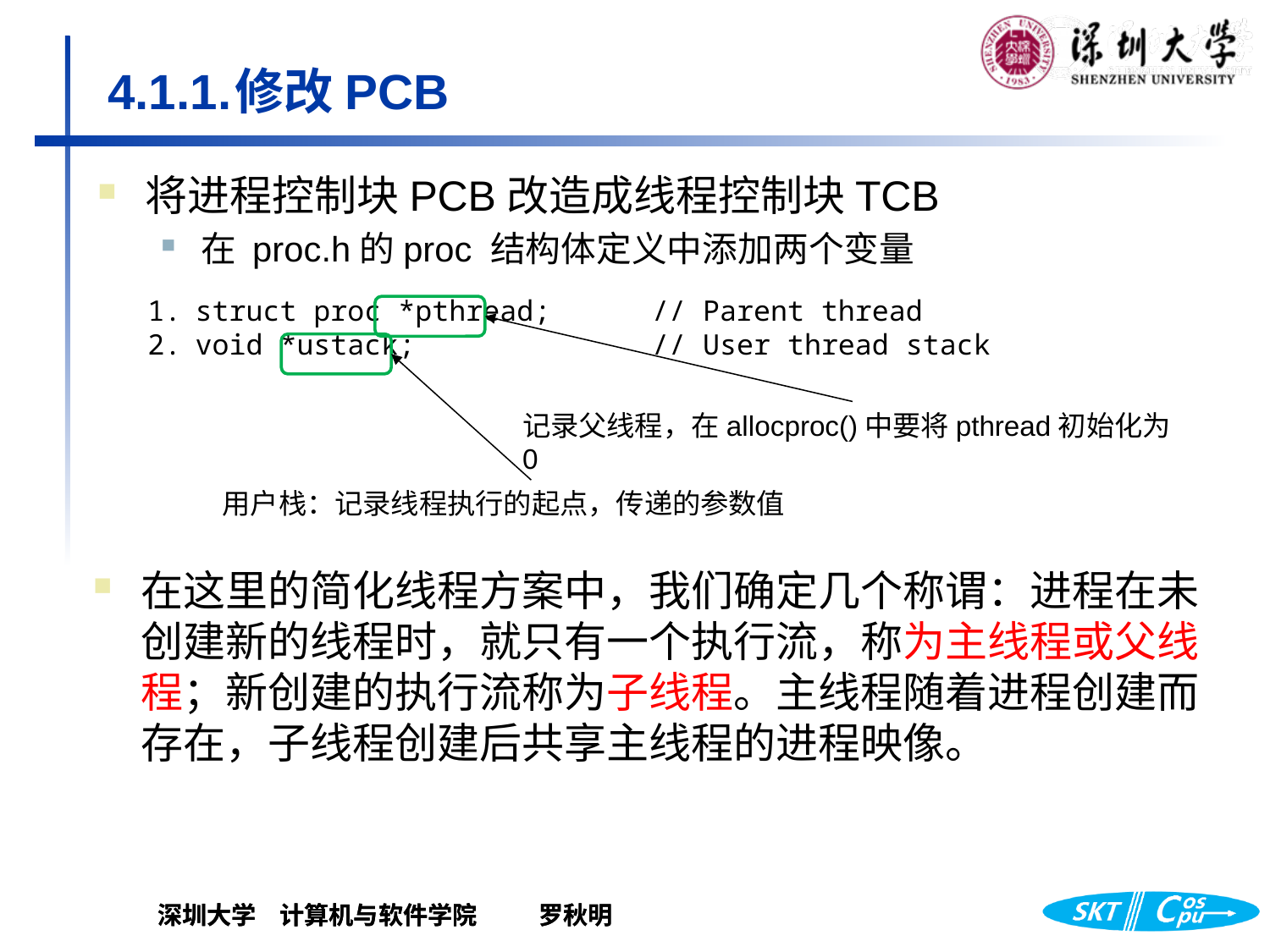

# 4.1.1.	修改PCB
将进程控制块PCB改造成线程控制块TCB
在 proc.h的proc 结构体定义中添加两个变量

struct proc *pthread;      // Parent thread
void *ustack;              // User thread stack

记录父线程，在allocproc()中要将pthread初始化为0

用户栈：记录线程执行的起点，传递的参数值
在这里的简化线程方案中，我们确定几个称谓：进程在未创建新的线程时，就只有一个执行流，称为主线程或父线程；新创建的执行流称为子线程。主线程随着进程创建而存在，子线程创建后共享主线程的进程映像。